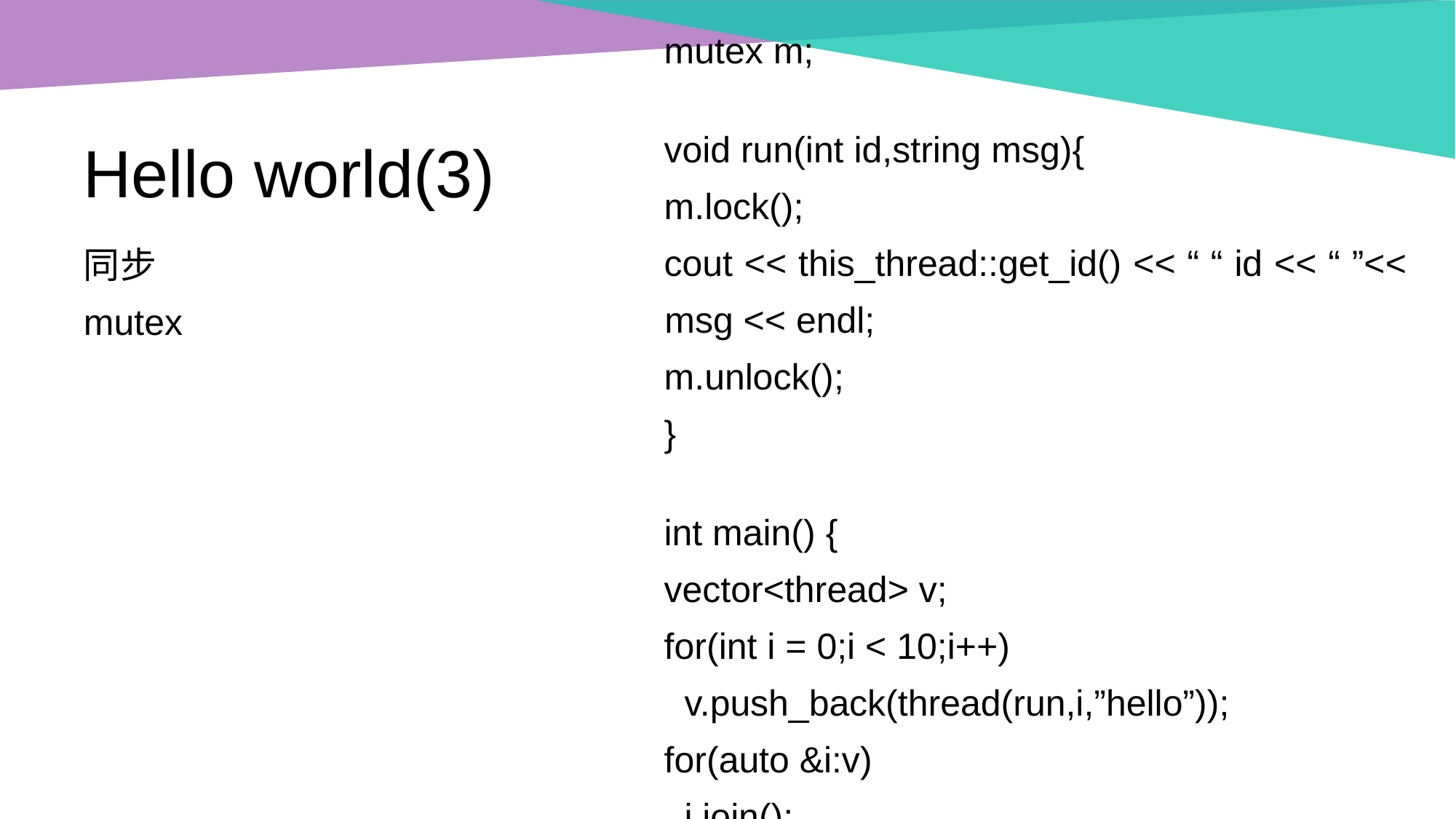

mutex m;

void run(int id,string msg){
m.lock();
cout << this_thread::get_id() << “ “ id << “ ”<< msg << endl;
m.unlock();
}

int main() {
vector<thread> v;
for(int i = 0;i < 10;i++)
  v.push_back(thread(run,i,”hello”));
for(auto &i:v)
  i.join();
}

Hello world(3)
同步
mutex